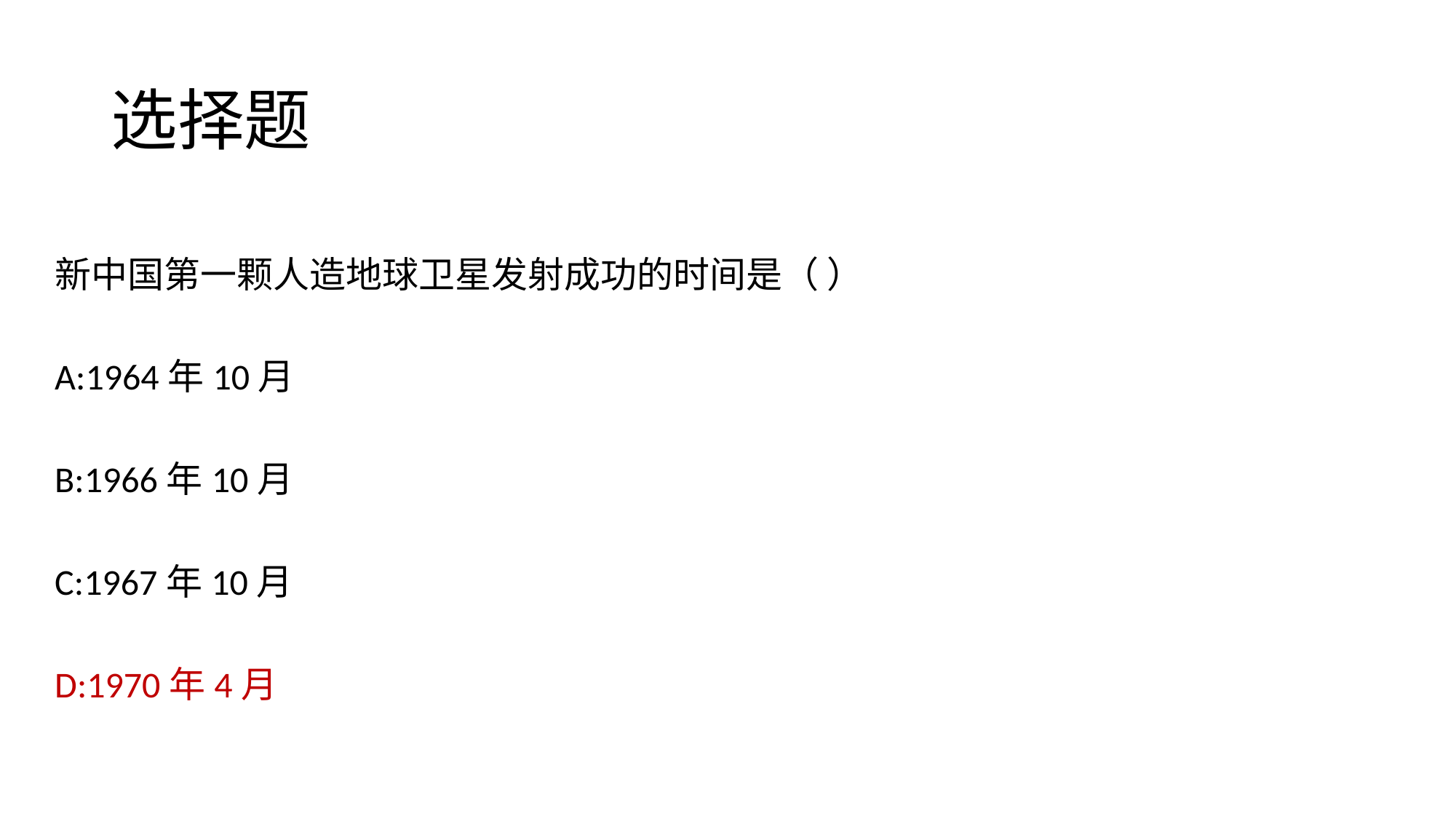

# 选择题
新中国第一颗人造地球卫星发射成功的时间是（ ）
A:1964年10月
B:1966年10月
C:1967年10月
D:1970年4月